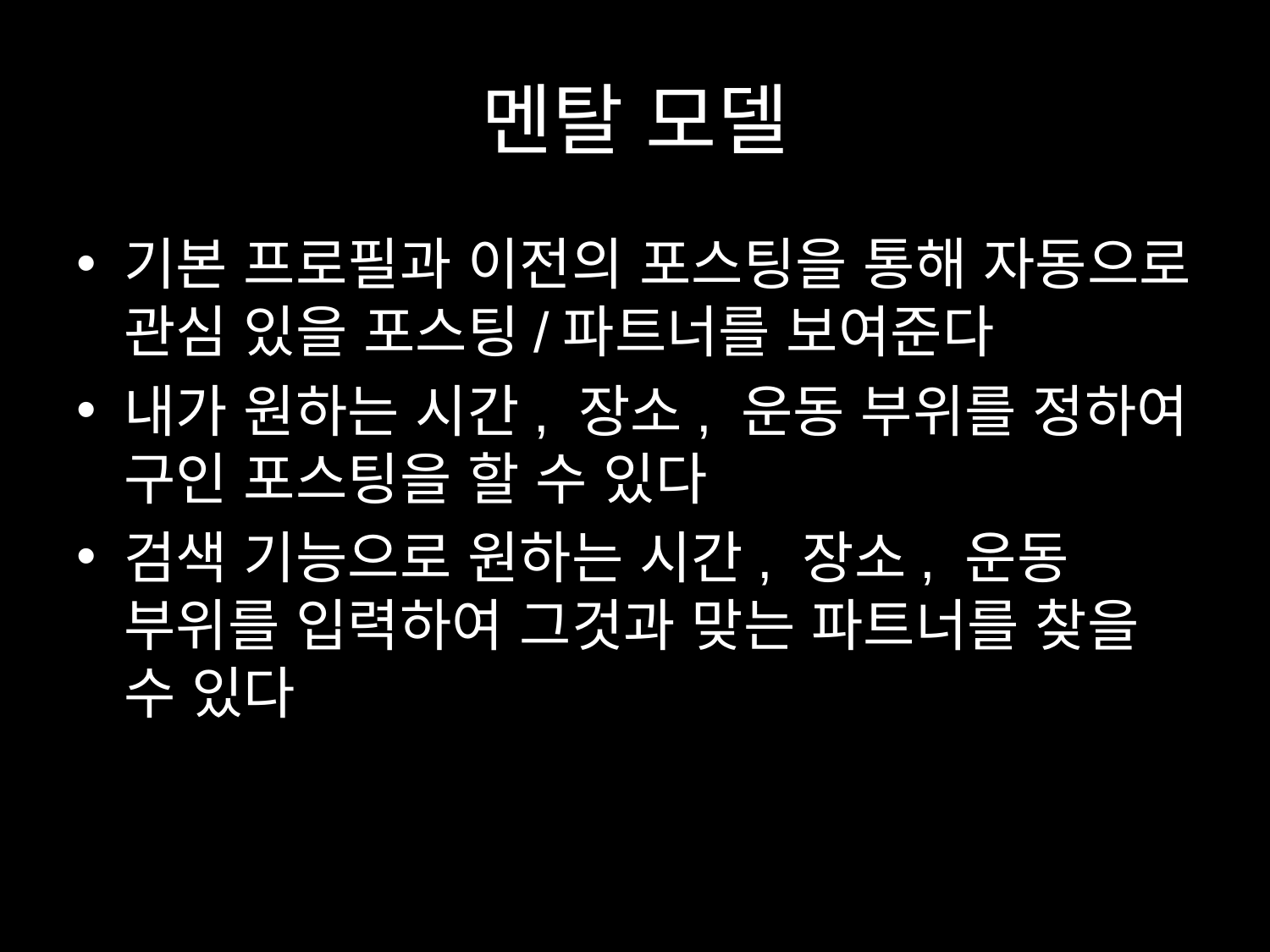

# 멘탈 모델
기본 프로필과 이전의 포스팅을 통해 자동으로 관심 있을 포스팅/파트너를 보여준다
내가 원하는 시간, 장소, 운동 부위를 정하여 구인 포스팅을 할 수 있다
검색 기능으로 원하는 시간, 장소, 운동 부위를 입력하여 그것과 맞는 파트너를 찾을 수 있다